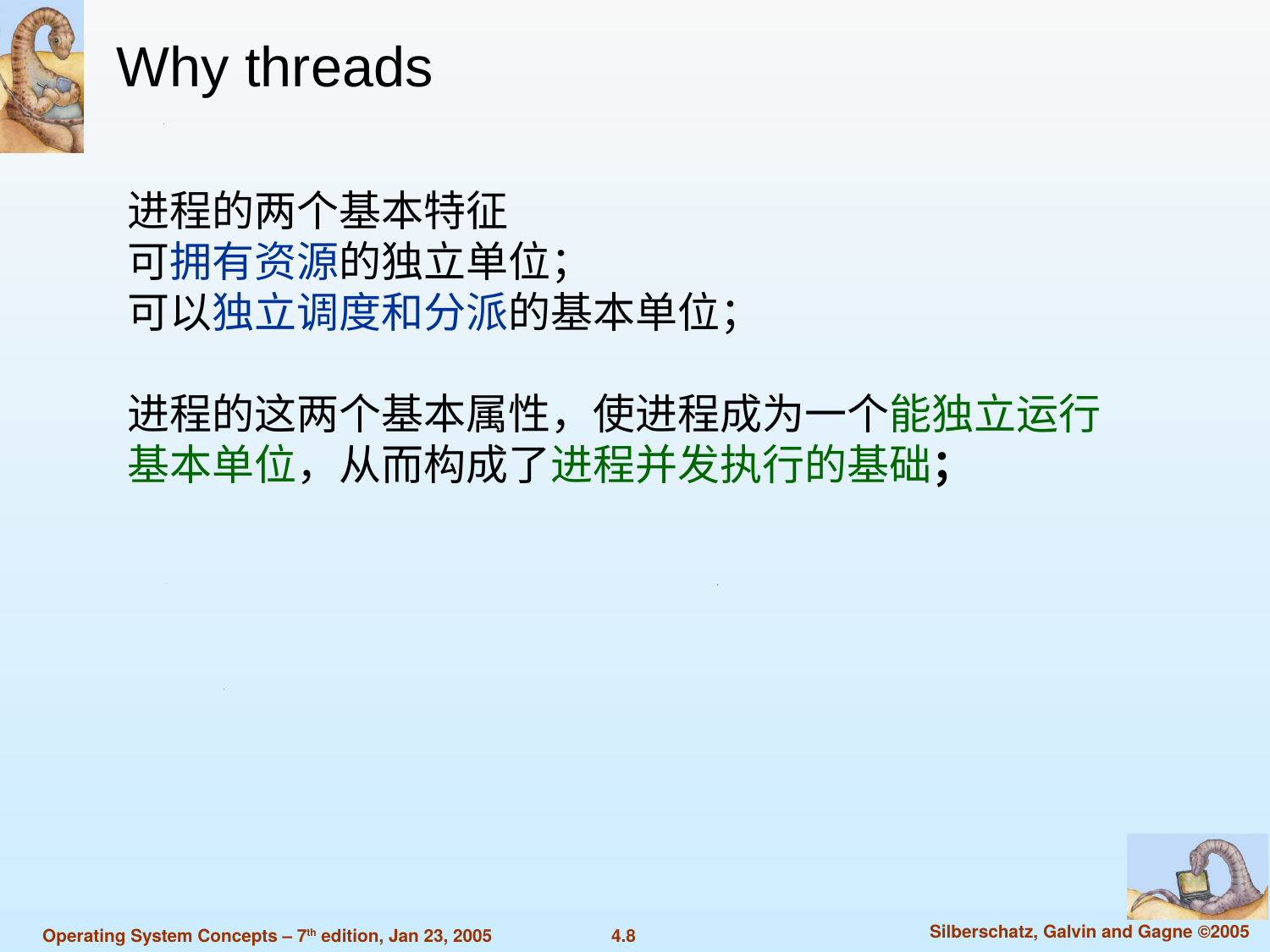

进程的两个基本特征
可拥有资源的独立单位；
可以独立调度和分派的基本单位；

进程的这两个基本属性，使进程成为一个能独立运行基本单位，从而构成了进程并发执行的基础；

Why threads